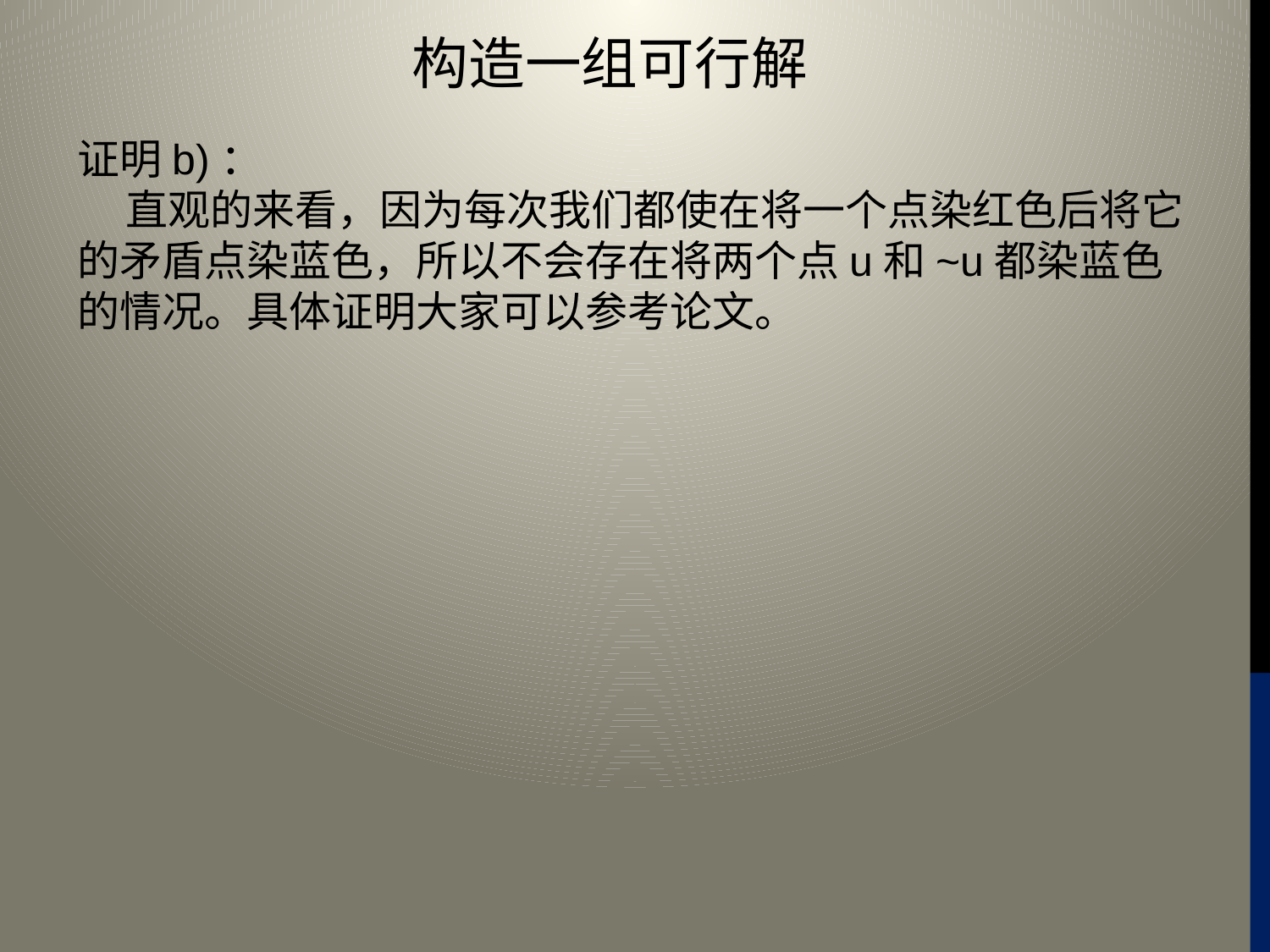

# 构造一组可行解
证明b)：
    直观的来看，因为每次我们都使在将一个点染红色后将它的矛盾点染蓝色，所以不会存在将两个点u和~u都染蓝色的情况。具体证明大家可以参考论文。